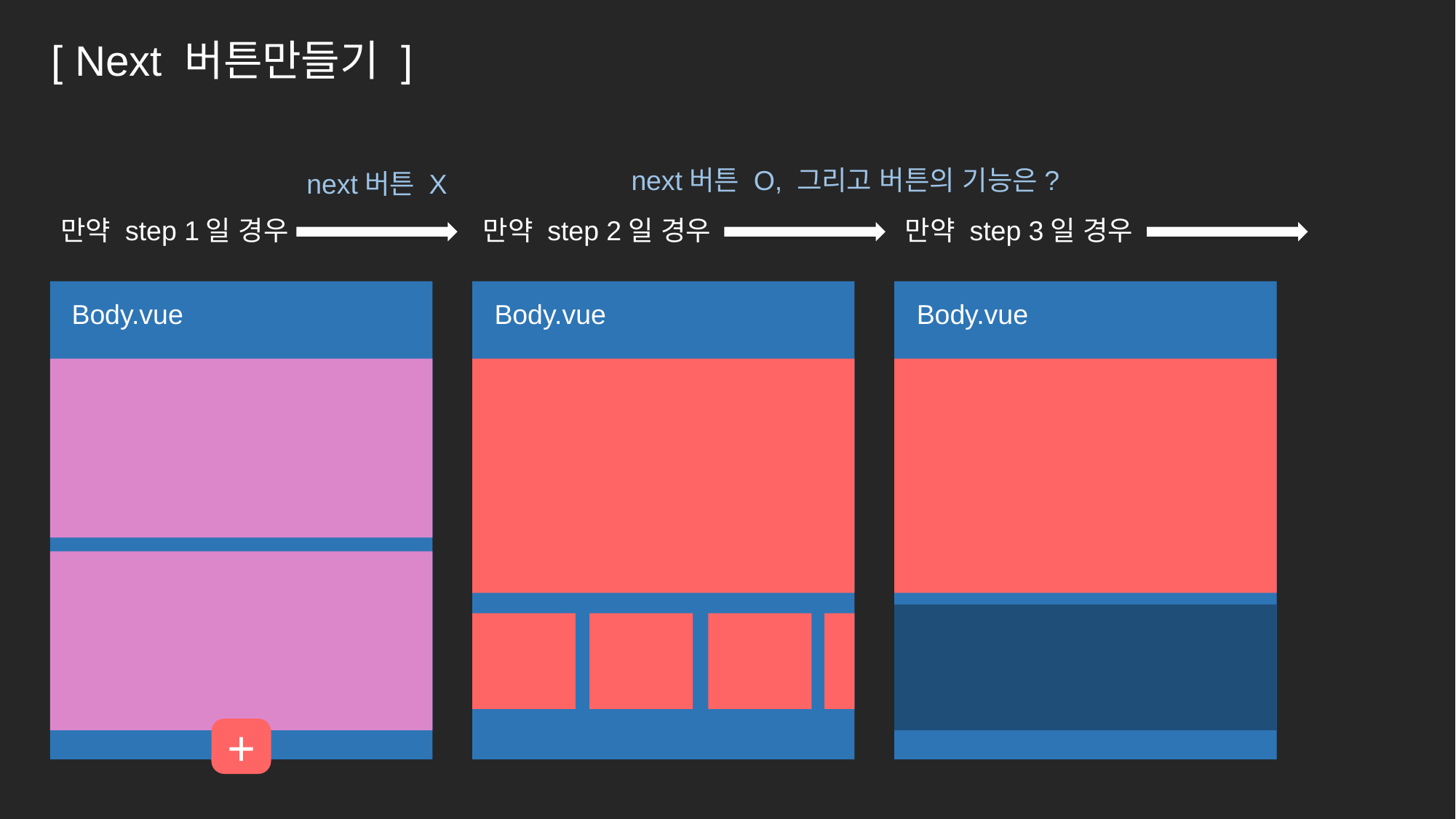

[ Next 버튼만들기 ]
next버튼 O, 그리고 버튼의 기능은?
next버튼 X
만약 step 1일 경우
만약 step 2일 경우
만약 step 3일 경우

Body.vue
Body.vue
Body.vue

+